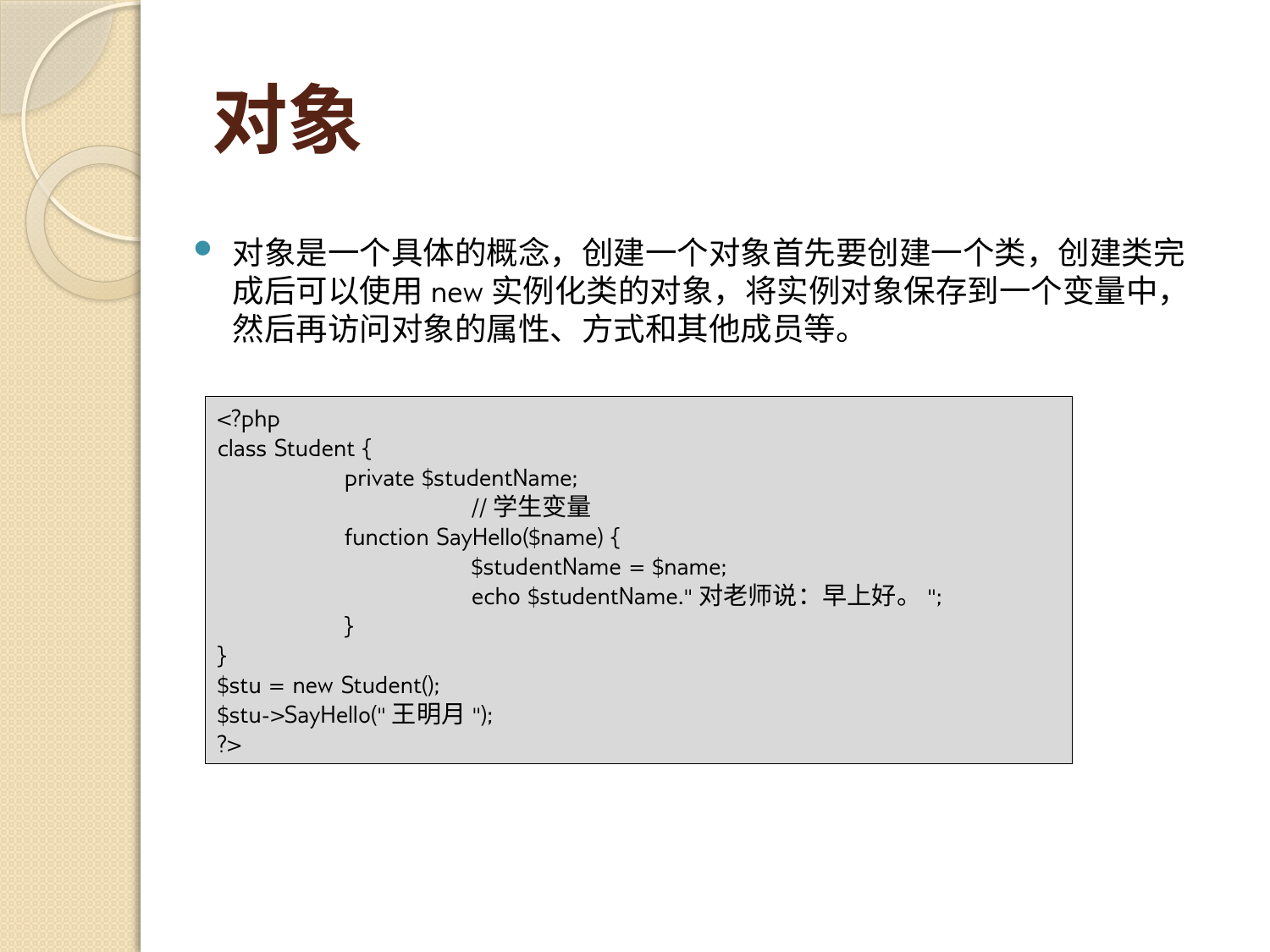

# 对象
对象是一个具体的概念，创建一个对象首先要创建一个类，创建类完成后可以使用new实例化类的对象，将实例对象保存到一个变量中，然后再访问对象的属性、方式和其他成员等。
<?php
class Student {
	private $studentName;						//学生变量
	function SayHello($name) {
		$studentName = $name;
		echo $studentName."对老师说：早上好。";
	}
}
$stu = new Student();
$stu->SayHello("王明月");
?>